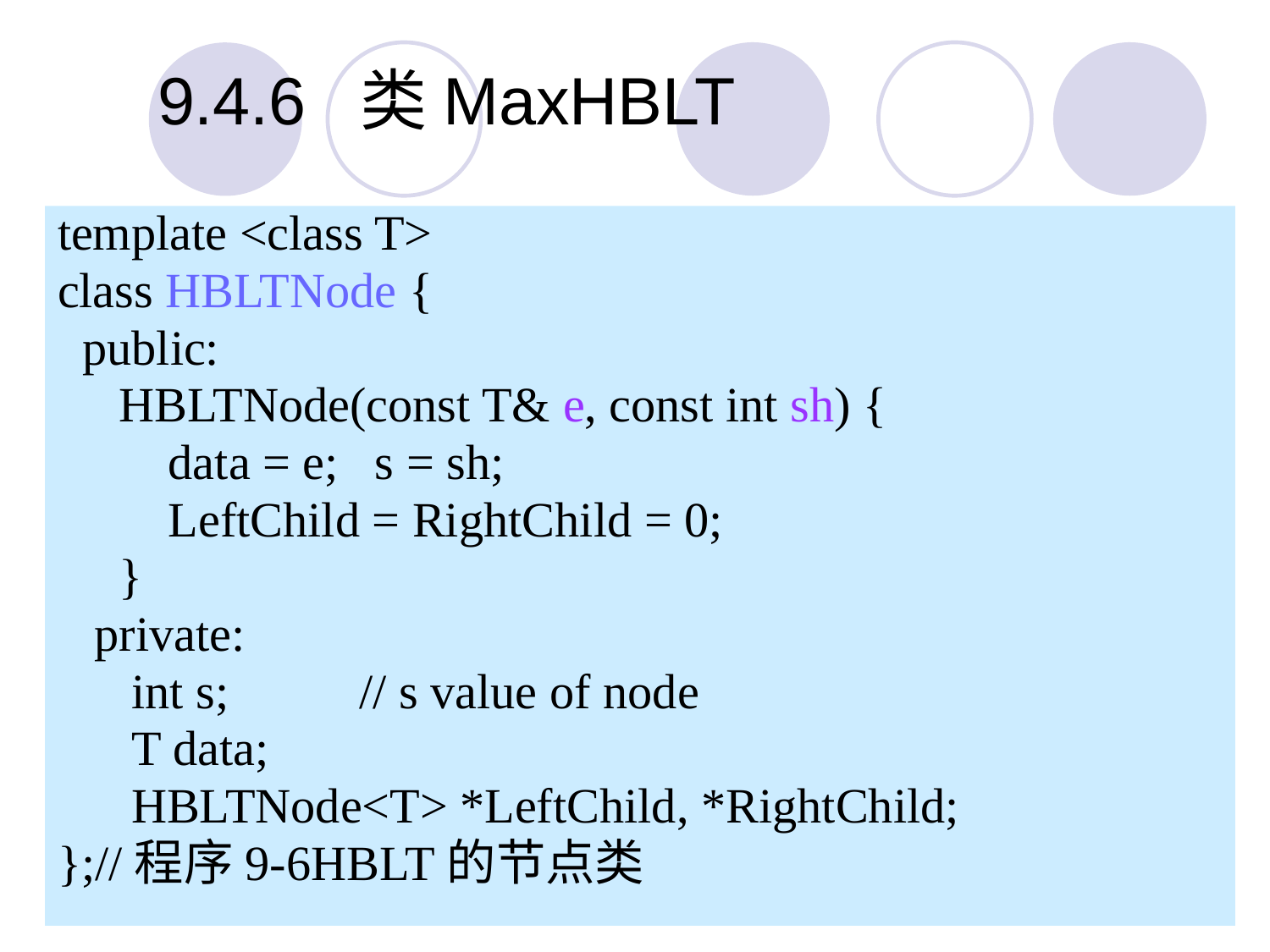

9.4.6  类MaxHBLT
33

template <class T>
class HBLTNode {
  public:
     HBLTNode(const T& e, const int sh) {
         data = e;   s = sh;
         LeftChild = RightChild = 0;
     }
   private:
      int s; 	// s value of node
      T data;
      HBLTNode<T> *LeftChild, *RightChild;
};//程序9-6HBLT的节点类